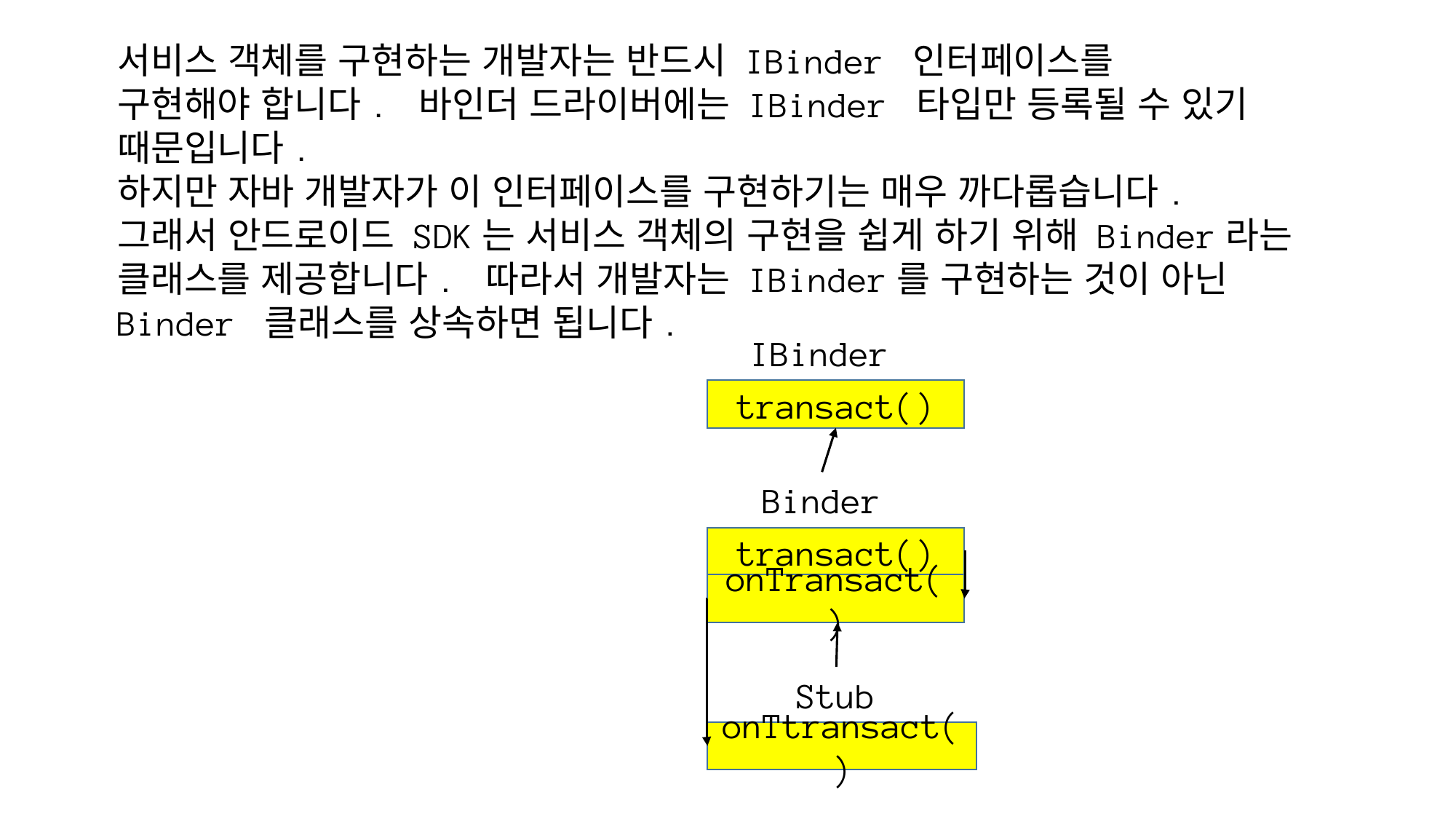

서비스 객체를 구현하는 개발자는 반드시 IBinder 인터페이스를
구현해야 합니다. 바인더 드라이버에는 IBinder 타입만 등록될 수 있기
때문입니다.
하지만 자바 개발자가 이 인터페이스를 구현하기는 매우 까다롭습니다.
그래서 안드로이드 SDK는 서비스 객체의 구현을 쉽게 하기 위해 Binder라는
클래스를 제공합니다. 따라서 개발자는 IBinder를 구현하는 것이 아닌
Binder 클래스를 상속하면 됩니다.

IBinder
transact()
Binder
transact()
onTransact()
Stub
onTtransact()